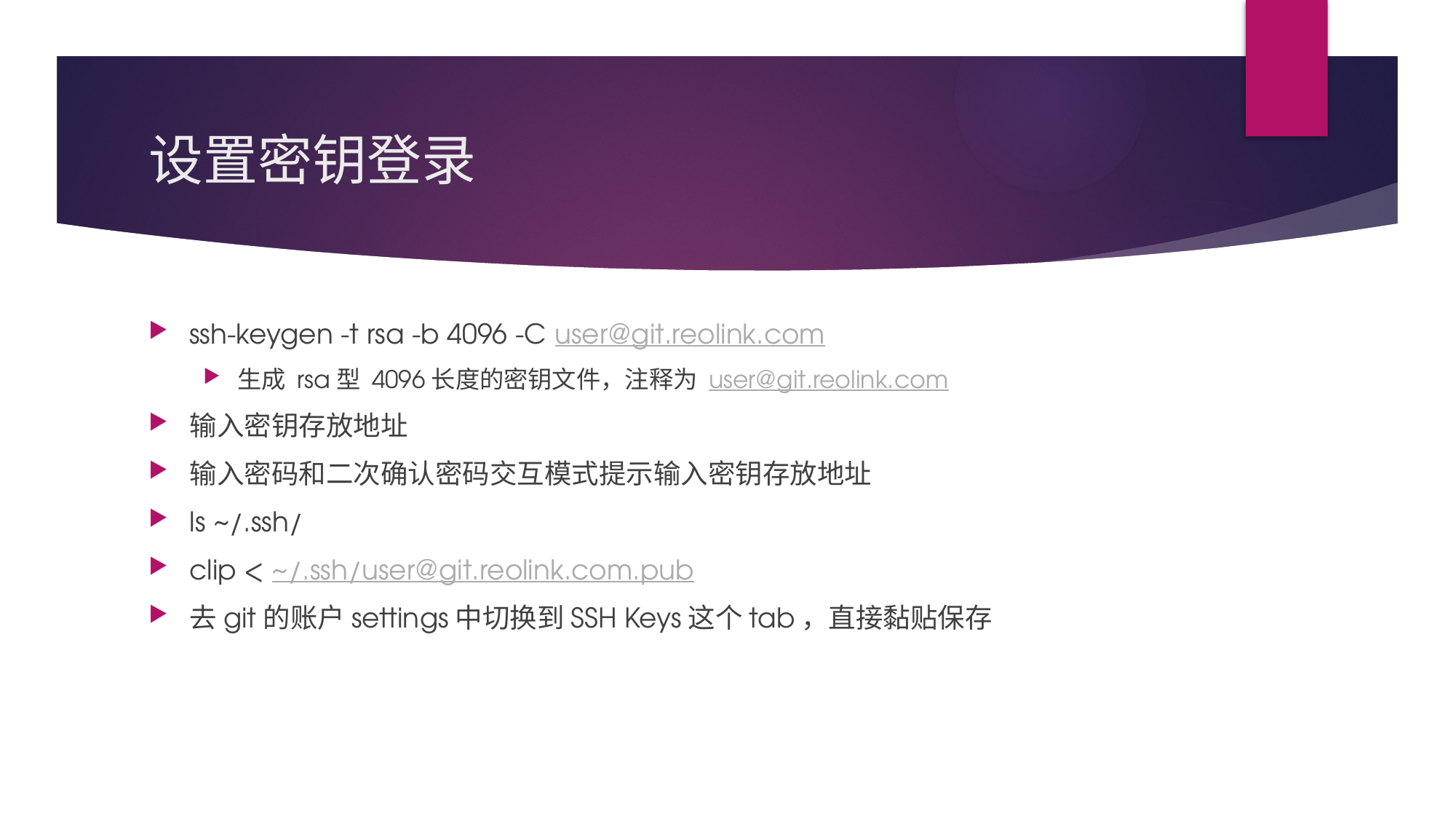

# 设置密钥登录
ssh-keygen -t rsa -b 4096 -C user@git.reolink.com
生成 rsa型 4096长度的密钥文件，注释为 user@git.reolink.com
输入密钥存放地址
输入密码和二次确认密码交互模式提示输入密钥存放地址
ls ~/.ssh/
clip < ~/.ssh/user@git.reolink.com.pub
去git的账户settings中切换到SSH Keys这个tab，直接黏贴保存